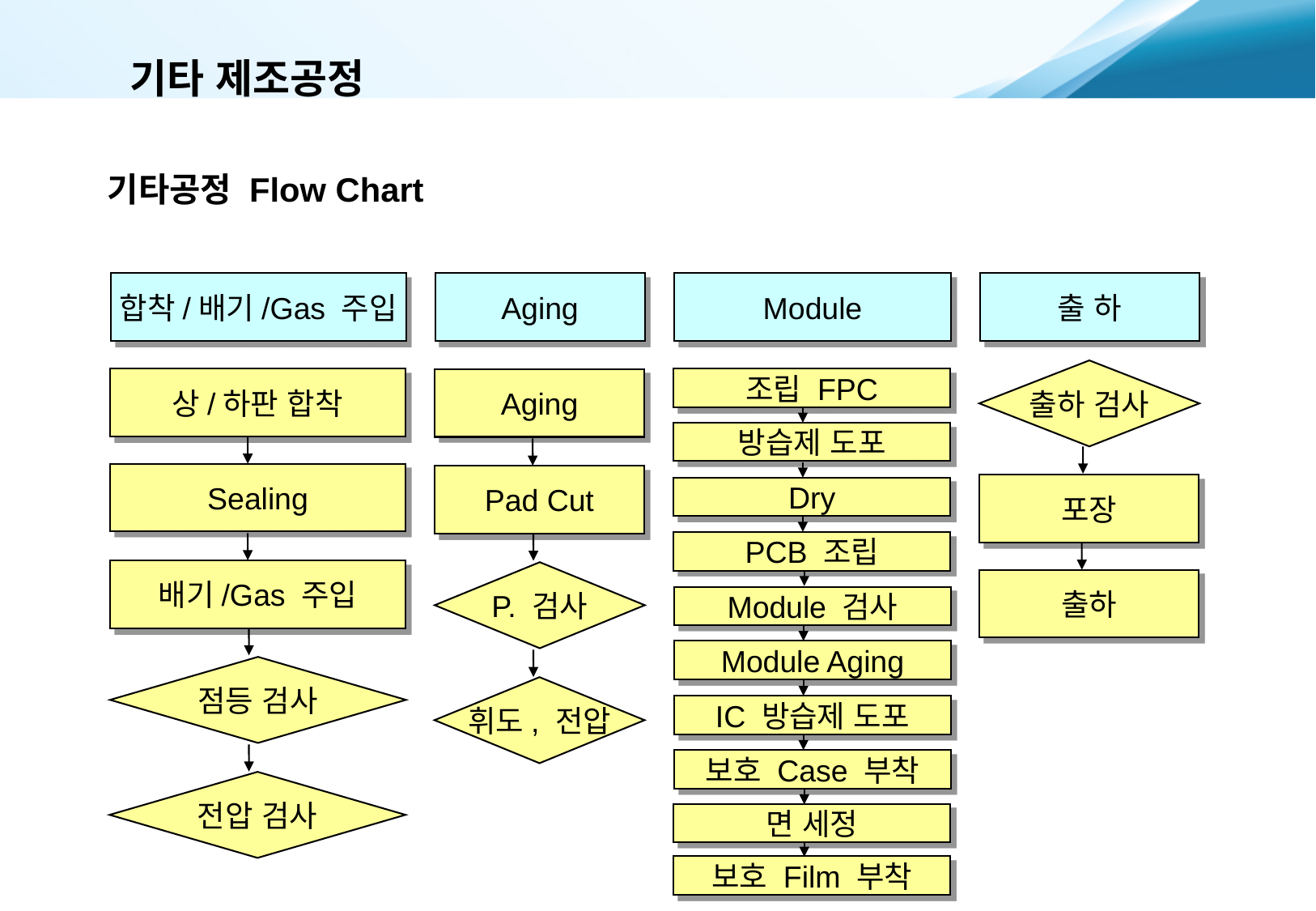

# 기타 제조공정
기타공정 Flow Chart
합착/배기/Gas 주입
상/하판 합착

Sealing

배기/Gas 주입

점등 검사

전압 검사
Module
조립 FPC

방습제 도포

Dry

PCB 조립

Module 검사

Module Aging

IC 방습제 도포

보호 Case 부착

면 세정

보호 Film 부착
출 하
출하 검사

포장

출하
Aging
Aging

Pad Cut

P. 검사

휘도, 전압